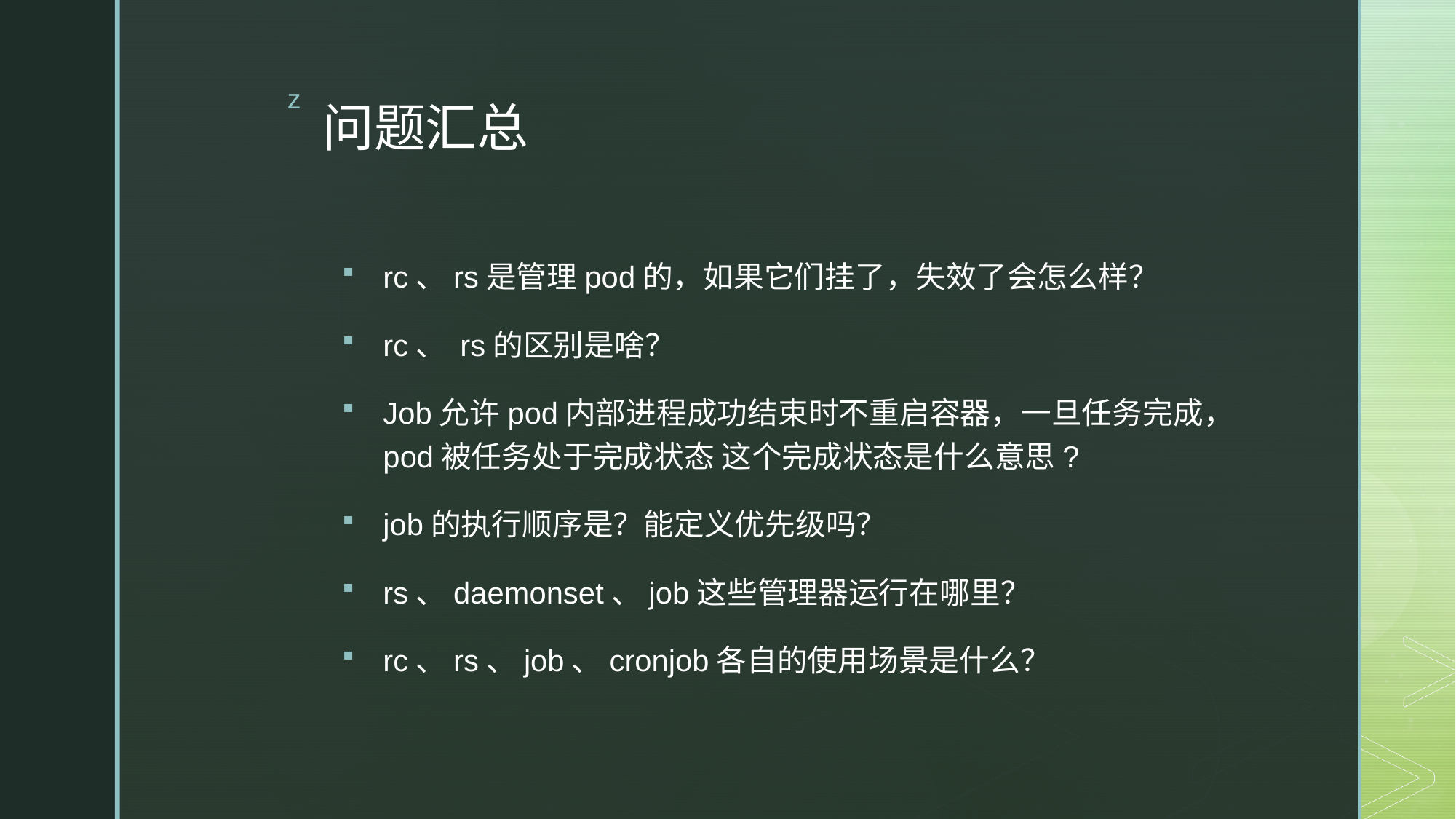

# 问题汇总
rc、rs是管理pod的，如果它们挂了，失效了会怎么样？
rc、 rs的区别是啥？
Job允许pod内部进程成功结束时不重启容器，一旦任务完成，pod被任务处于完成状态 这个完成状态是什么意思?
job的执行顺序是？能定义优先级吗？
rs、daemonset、job这些管理器运行在哪里？
rc、rs、job、cronjob各自的使用场景是什么？